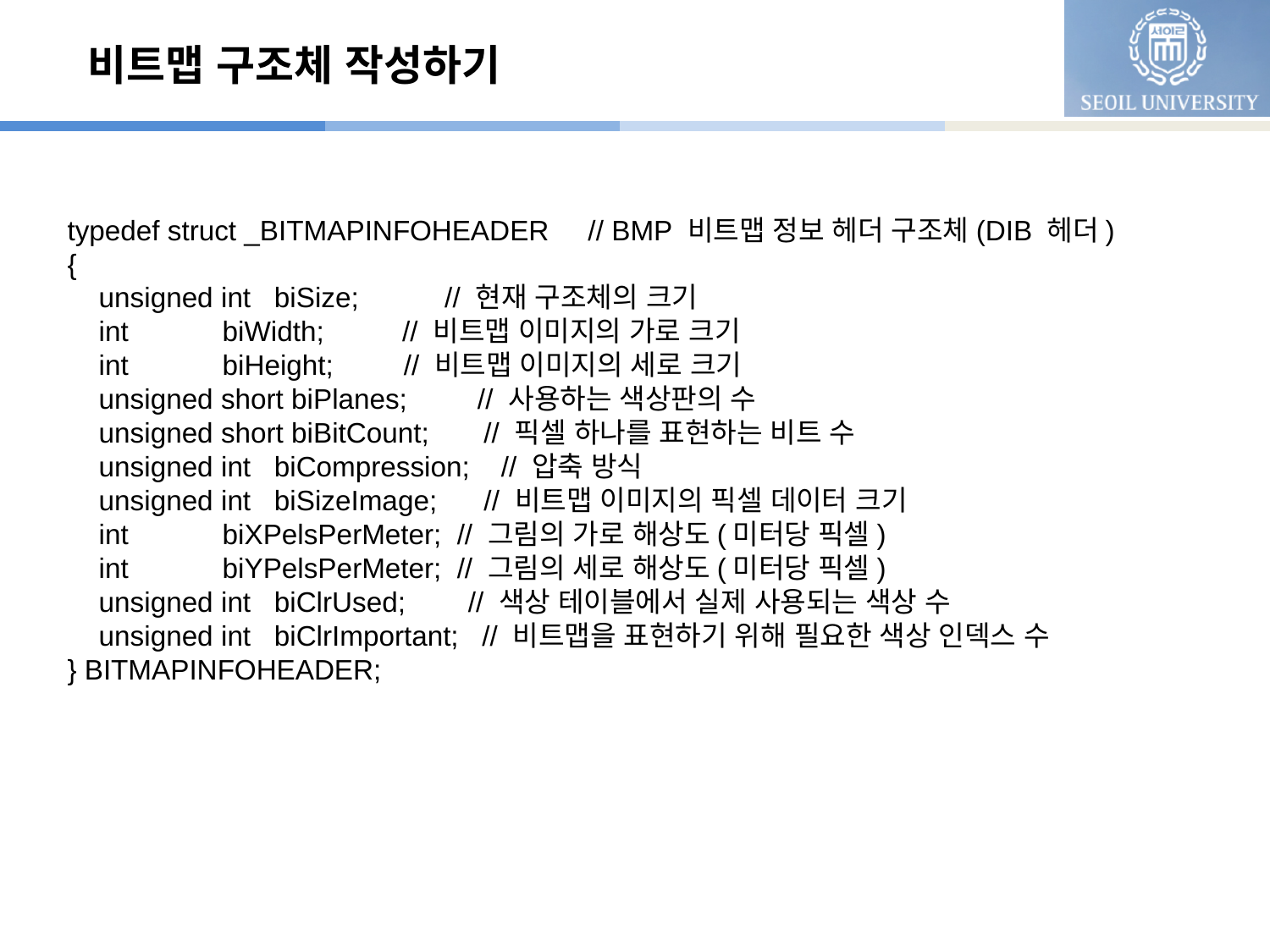

# 비트맵 구조체 작성하기
typedef struct _BITMAPINFOHEADER     // BMP 비트맵 정보 헤더 구조체(DIB 헤더)
{
    unsigned int   biSize;           // 현재 구조체의 크기
    int            biWidth;          // 비트맵 이미지의 가로 크기
    int            biHeight;         // 비트맵 이미지의 세로 크기
    unsigned short biPlanes;         // 사용하는 색상판의 수
    unsigned short biBitCount;       // 픽셀 하나를 표현하는 비트 수
    unsigned int   biCompression;    // 압축 방식
    unsigned int   biSizeImage;      // 비트맵 이미지의 픽셀 데이터 크기
    int            biXPelsPerMeter;  // 그림의 가로 해상도(미터당 픽셀)
    int            biYPelsPerMeter;  // 그림의 세로 해상도(미터당 픽셀)
    unsigned int   biClrUsed;        // 색상 테이블에서 실제 사용되는 색상 수
    unsigned int   biClrImportant;   // 비트맵을 표현하기 위해 필요한 색상 인덱스 수
} BITMAPINFOHEADER;